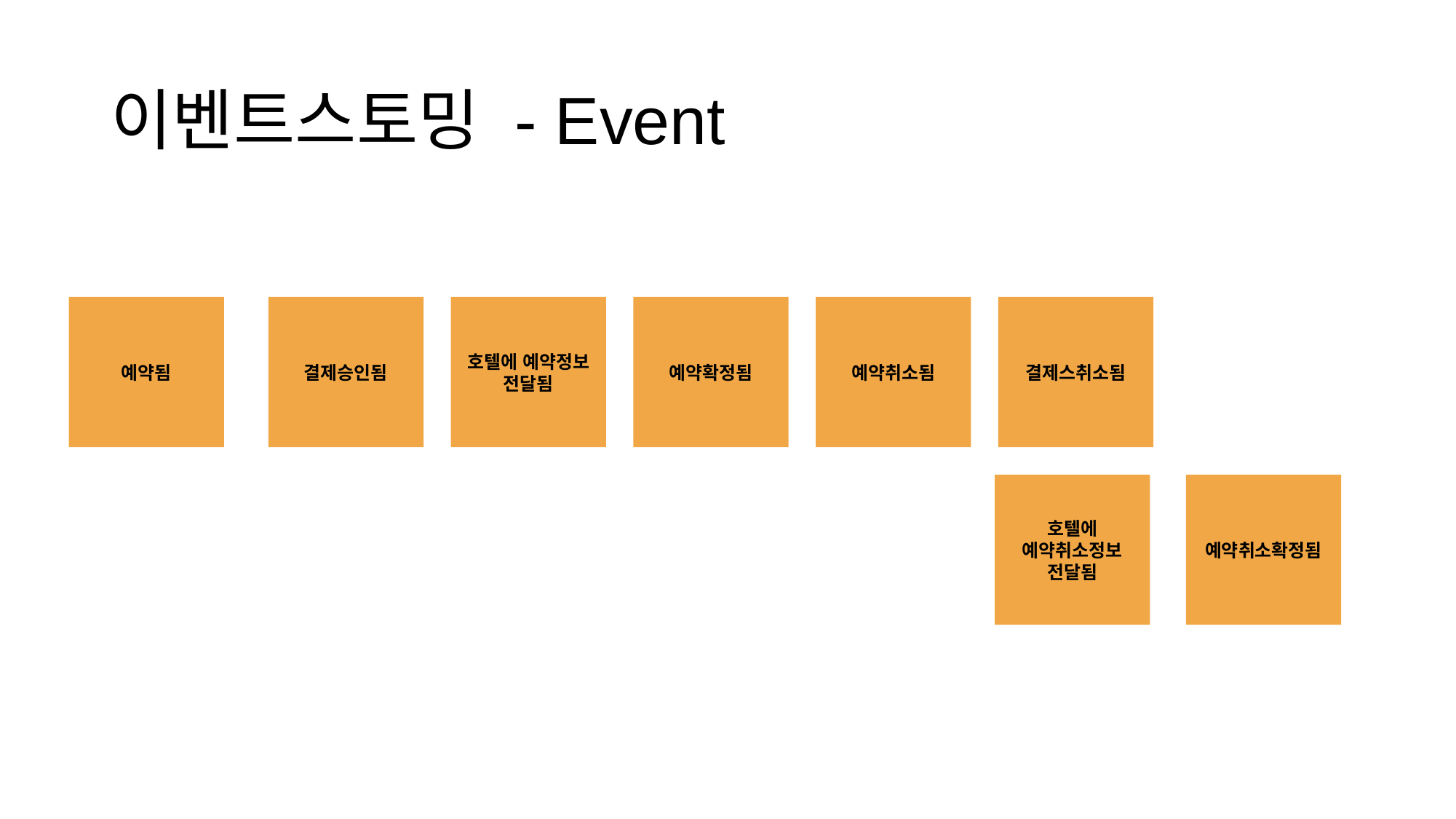

# 이벤트스토밍 - Event
예약됨
결제승인됨
호텔에 예약정보 전달됨
예약확정됨
예약취소됨
결제스취소됨
호텔에 예약취소정보 전달됨
예약취소확정됨